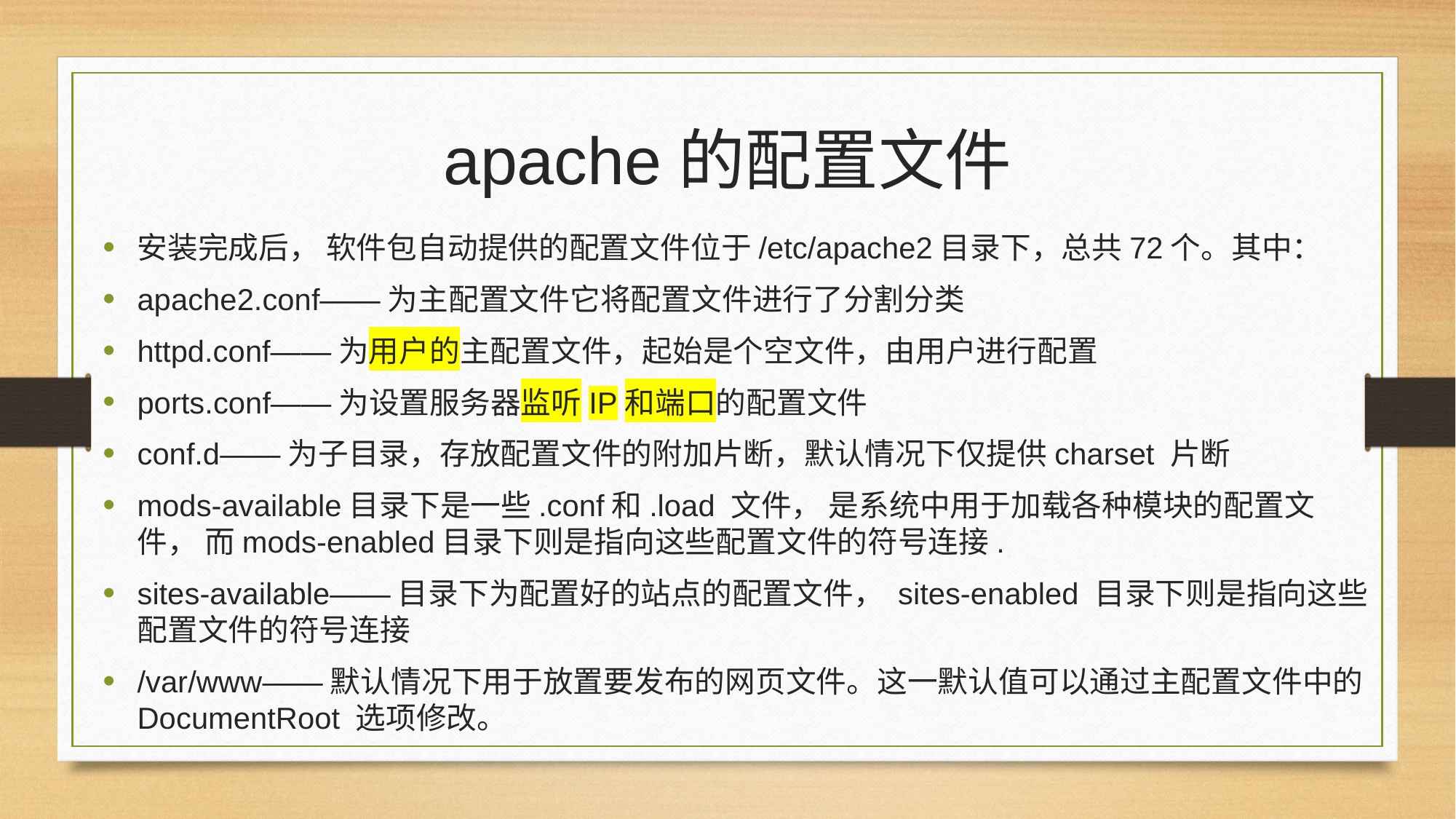

# apache的配置文件
安装完成后， 软件包自动提供的配置文件位于/etc/apache2目录下，总共72个。其中：
apache2.conf——为主配置文件它将配置文件进行了分割分类
httpd.conf——为用户的主配置文件，起始是个空文件，由用户进行配置
ports.conf——为设置服务器监听IP和端口的配置文件
conf.d——为子目录，存放配置文件的附加片断，默认情况下仅提供charset 片断
mods-available目录下是一些.conf和.load 文件， 是系统中用于加载各种模块的配置文件， 而mods-enabled目录下则是指向这些配置文件的符号连接.
sites-available——目录下为配置好的站点的配置文件， sites-enabled 目录下则是指向这些配置文件的符号连接
/var/www——默认情况下用于放置要发布的网页文件。这一默认值可以通过主配置文件中的DocumentRoot 选项修改。